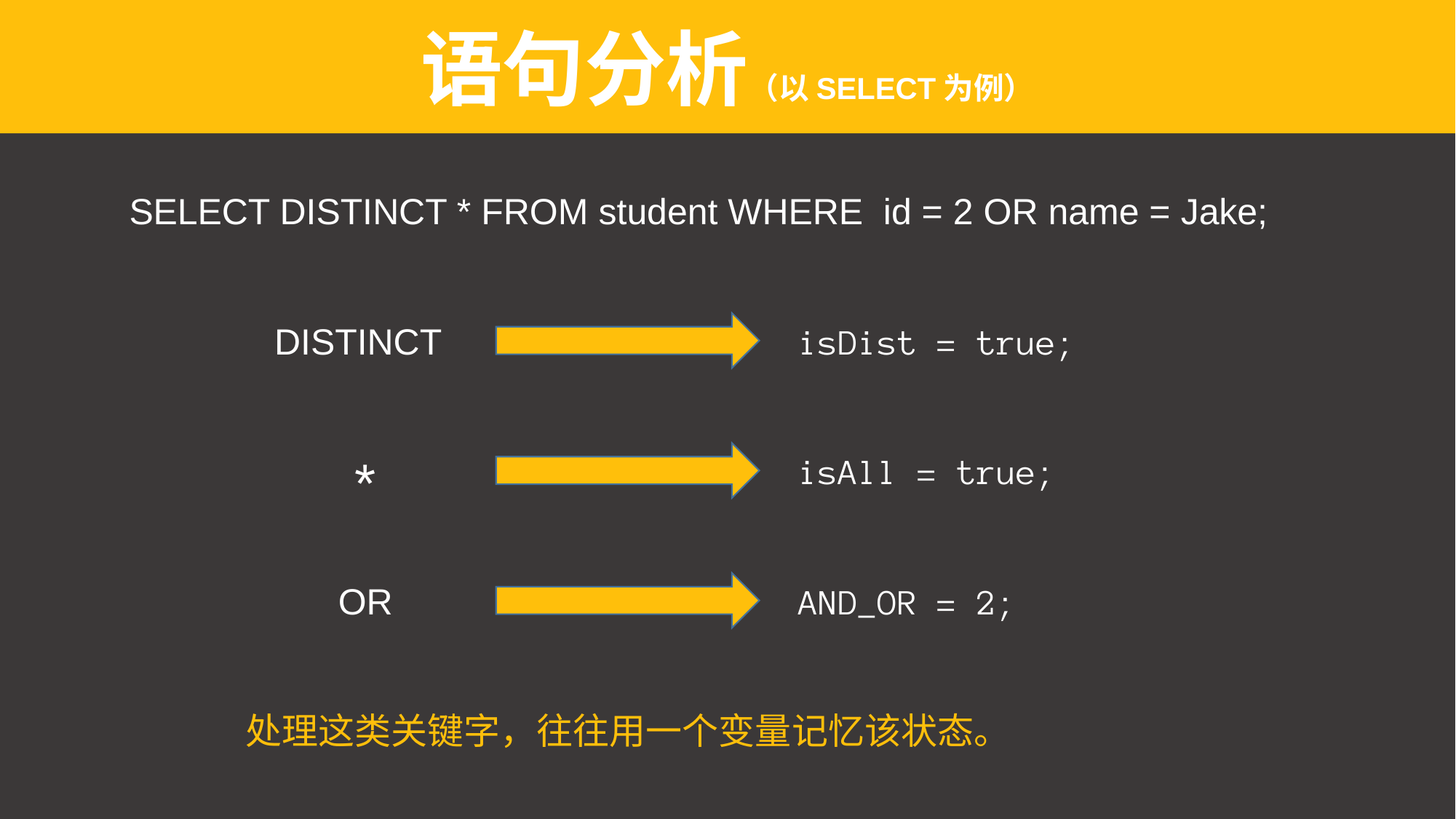

语句分析（以SELECT为例）
SELECT DISTINCT * FROM student WHERE  id = 2 OR name = Jake;
isDist = true;

DISTINCT
isAll = true;

*
AND_OR = 2;

OR
处理这类关键字，往往用一个变量记忆该状态。